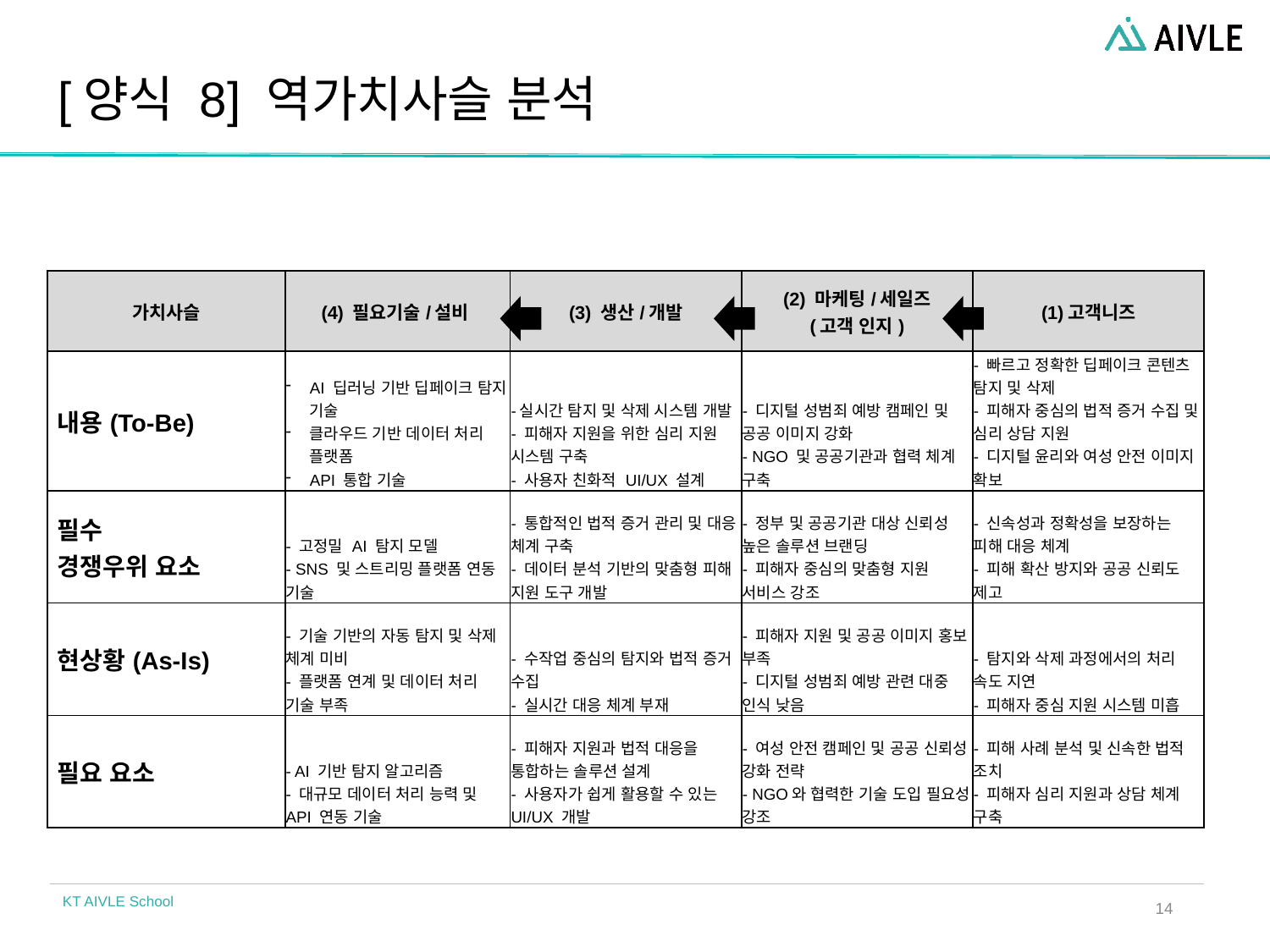

# [양식 8] 역가치사슬 분석

| 가치사슬 | (4) 필요기술/설비 | (3) 생산/개발 | (2) 마케팅/세일즈 (고객 인지) | (1)고객니즈 |
| --- | --- | --- | --- | --- |
| 내용(To-Be) | AI 딥러닝 기반 딥페이크 탐지 기술 클라우드 기반 데이터 처리 플랫폼 API 통합 기술 | -실시간 탐지 및 삭제 시스템 개발 - 피해자 지원을 위한 심리 지원 시스템 구축 - 사용자 친화적 UI/UX 설계 | - 디지털 성범죄 예방 캠페인 및 공공 이미지 강화 - NGO 및 공공기관과 협력 체계 구축 | - 빠르고 정확한 딥페이크 콘텐츠 탐지 및 삭제 - 피해자 중심의 법적 증거 수집 및 심리 상담 지원 - 디지털 윤리와 여성 안전 이미지 확보 |
| 필수 경쟁우위 요소 | - 고정밀 AI 탐지 모델 - SNS 및 스트리밍 플랫폼 연동 기술 | - 통합적인 법적 증거 관리 및 대응 체계 구축 - 데이터 분석 기반의 맞춤형 피해 지원 도구 개발 | - 정부 및 공공기관 대상 신뢰성 높은 솔루션 브랜딩 - 피해자 중심의 맞춤형 지원 서비스 강조 | - 신속성과 정확성을 보장하는 피해 대응 체계 - 피해 확산 방지와 공공 신뢰도 제고 |
| 현상황(As-Is) | - 기술 기반의 자동 탐지 및 삭제 체계 미비 - 플랫폼 연계 및 데이터 처리 기술 부족 | - 수작업 중심의 탐지와 법적 증거 수집 - 실시간 대응 체계 부재 | - 피해자 지원 및 공공 이미지 홍보 부족 - 디지털 성범죄 예방 관련 대중 인식 낮음 | - 탐지와 삭제 과정에서의 처리 속도 지연 - 피해자 중심 지원 시스템 미흡 |
| 필요 요소 | - AI 기반 탐지 알고리즘 - 대규모 데이터 처리 능력 및 API 연동 기술 | - 피해자 지원과 법적 대응을 통합하는 솔루션 설계 - 사용자가 쉽게 활용할 수 있는 UI/UX 개발 | - 여성 안전 캠페인 및 공공 신뢰성 강화 전략 - NGO와 협력한 기술 도입 필요성 강조 | - 피해 사례 분석 및 신속한 법적 조치 - 피해자 심리 지원과 상담 체계 구축 |